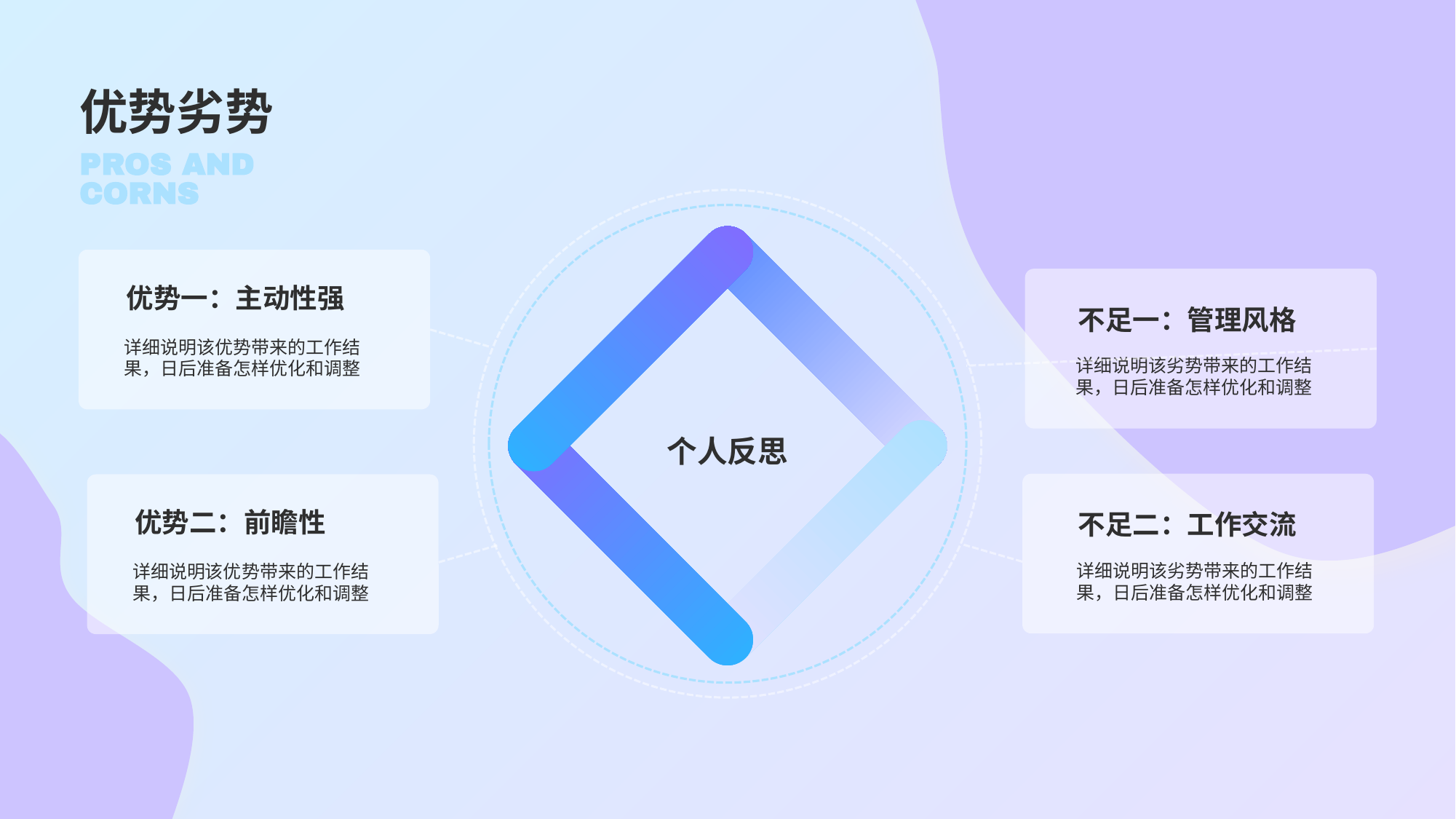

# 优势劣势
PROS AND CORNS

个人反思

优势一：主动性强
详细说明该优势带来的工作结果，日后准备怎样优化和调整

不足一：管理风格
详细说明该劣势带来的工作结果，日后准备怎样优化和调整

不足二：工作交流
详细说明该劣势带来的工作结果，日后准备怎样优化和调整

优势二：前瞻性
详细说明该优势带来的工作结果，日后准备怎样优化和调整